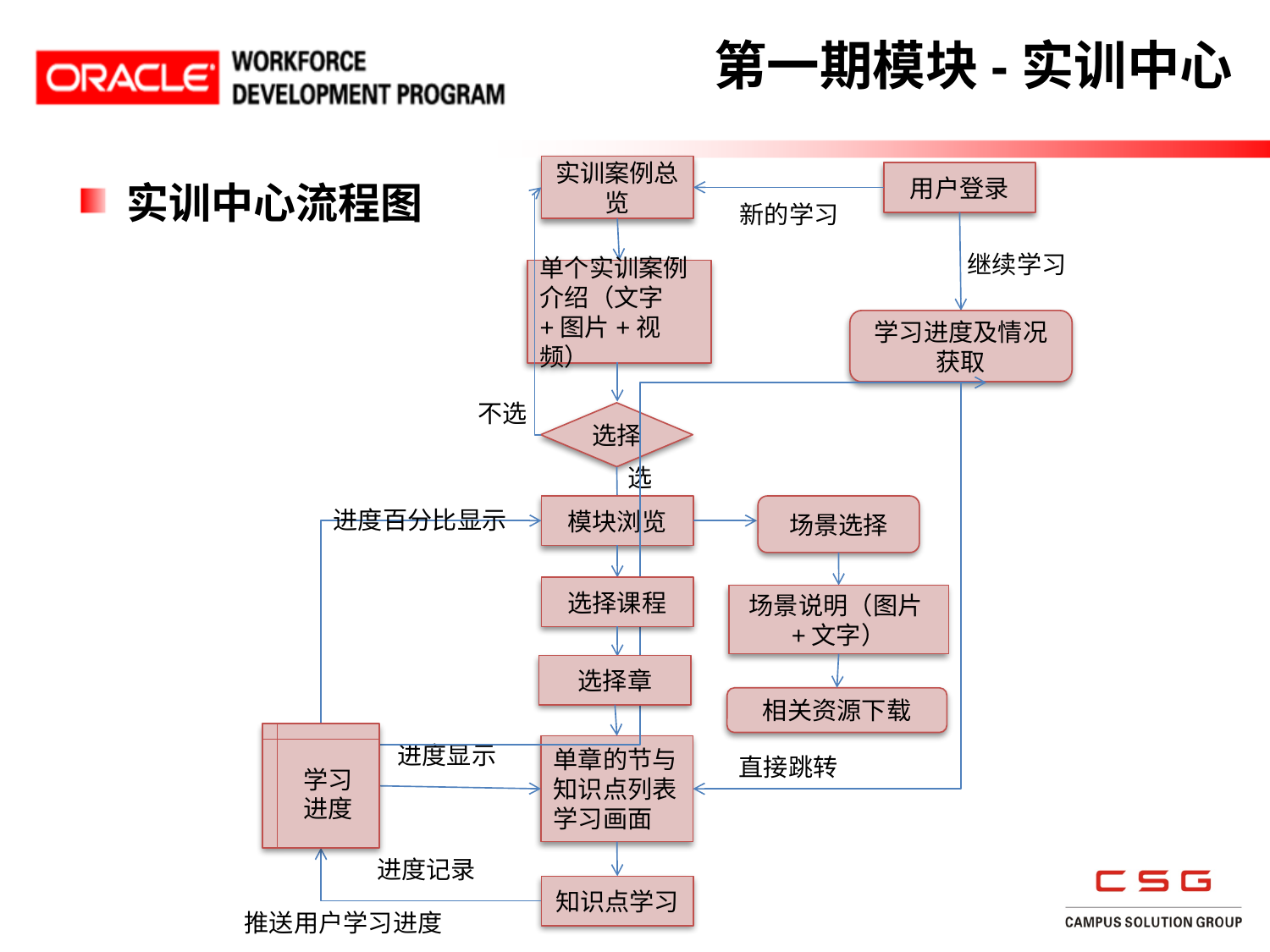

# 第一期模块-实训中心
实训案例总览
用户登录
实训中心流程图

新的学习
继续学习
单个实训案例介绍（文字+图片+视频）
学习进度及情况获取
不选
选择
选
模块浏览
场景选择
进度百分比显示
选择课程
场景说明（图片+文字）
选择章
相关资源下载
学习
进度
进度显示
单章的节与知识点列表学习画面
直接跳转
进度记录
知识点学习
推送用户学习进度